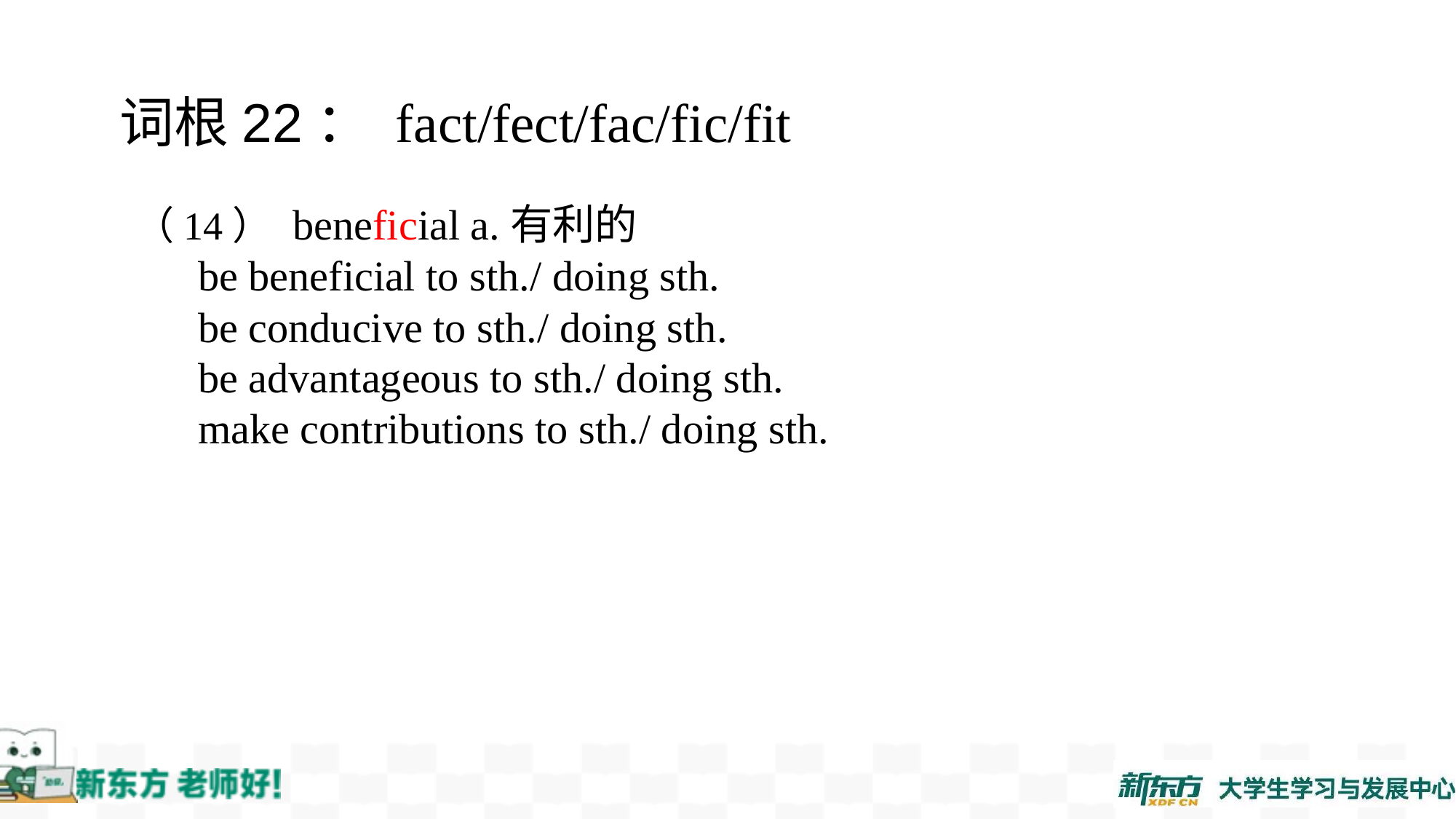

词根22： fact/fect/fac/fic/fit
（14） beneficial a.有利的
      be beneficial to sth./ doing sth.
      be conducive to sth./ doing sth.
      be advantageous to sth./ doing sth.
      make contributions to sth./ doing sth.